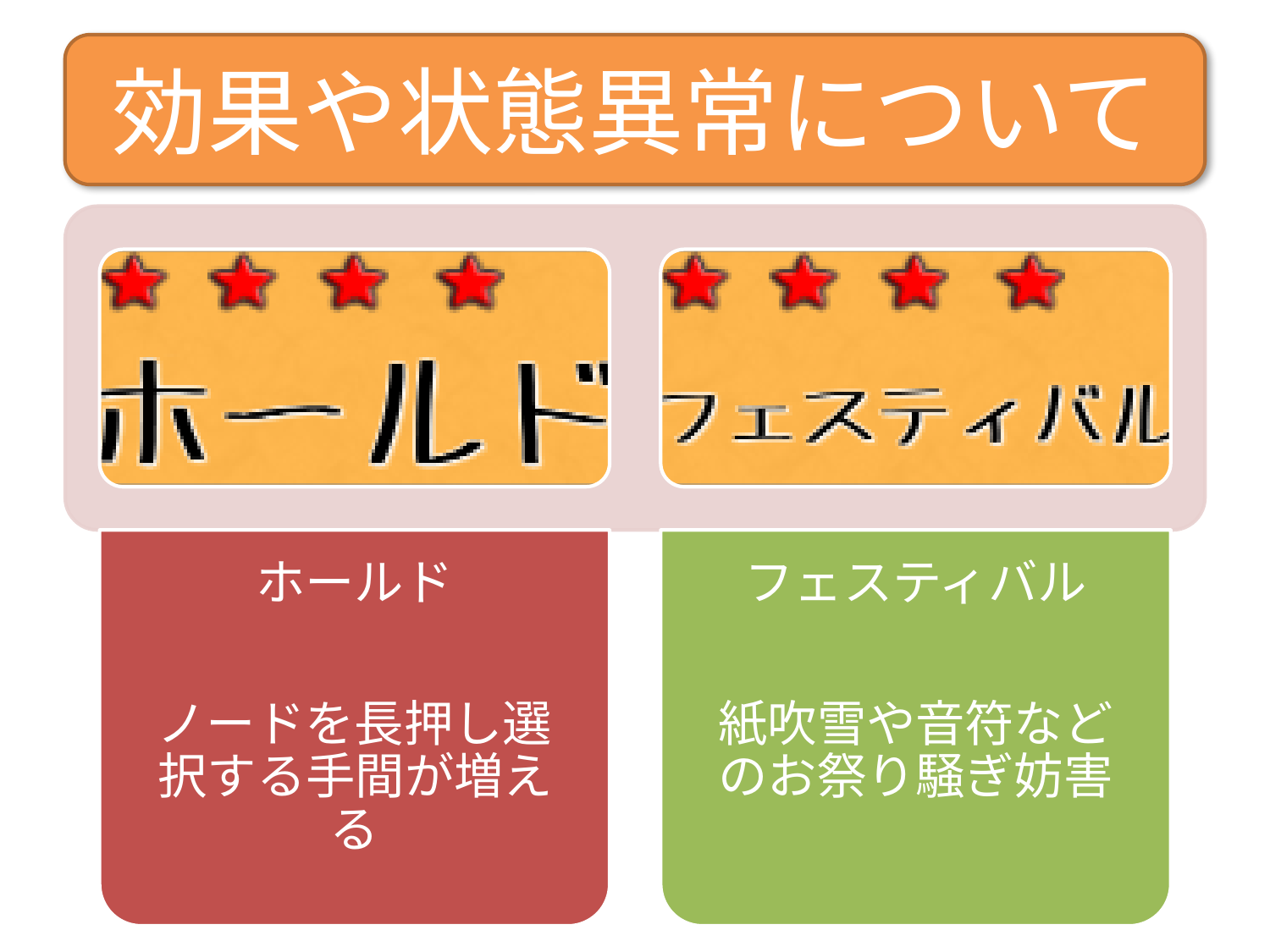

効果や状態異常について
ホールド

ノードを長押し選択する手間が増える
フェスティバル

紙吹雪や音符などのお祭り騒ぎ妨害